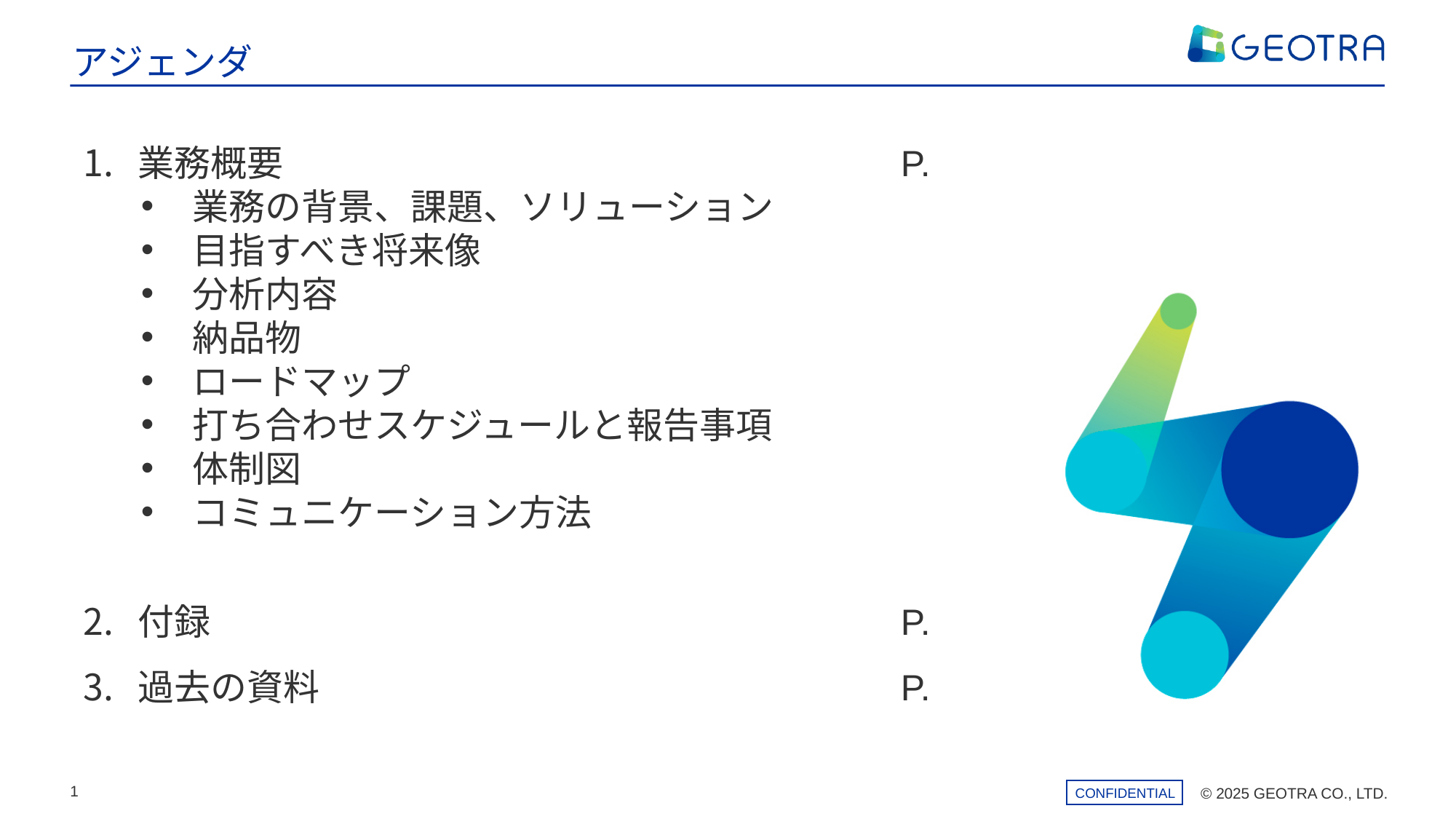

# アジェンダ
業務概要	P.
業務の背景、課題、ソリューション
目指すべき将来像
分析内容
納品物
ロードマップ
打ち合わせスケジュールと報告事項
体制図
コミュニケーション方法

付録	P.
過去の資料	P.